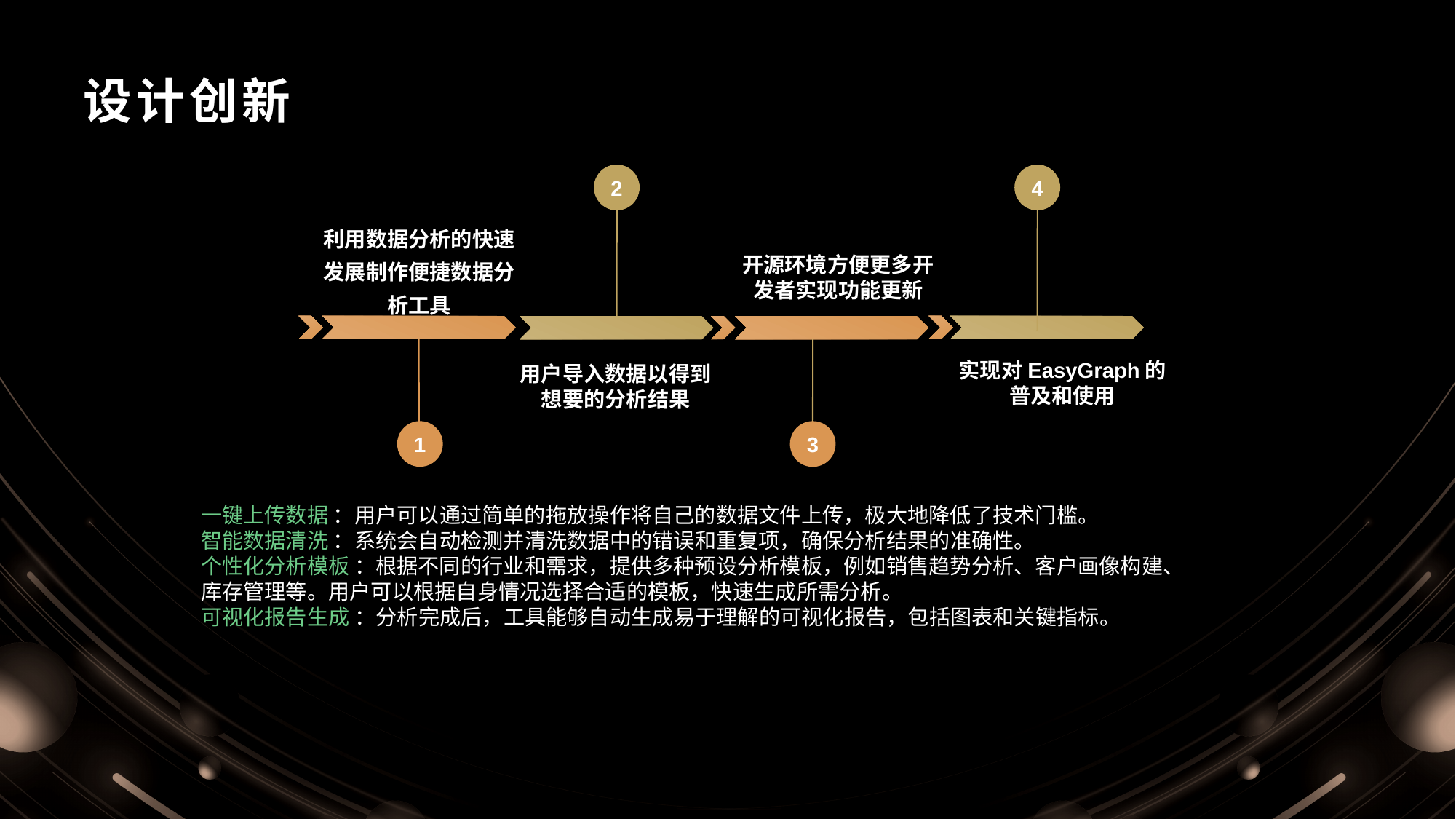

# 设计创新
2
4
利用数据分析的快速发展制作便捷数据分析工具
开源环境方便更多开发者实现功能更新

实现对EasyGraph的普及和使用
用户导入数据以得到想要的分析结果
1
3
一键上传数据 ：用户可以通过简单的拖放操作将自己的数据文件上传，极大地降低了技术门槛。
智能数据清洗 ：系统会自动检测并清洗数据中的错误和重复项，确保分析结果的准确性。
个性化分析模板 ：根据不同的行业和需求，提供多种预设分析模板，例如销售趋势分析、客户画像构建、库存管理等。用户可以根据自身情况选择合适的模板，快速生成所需分析。
可视化报告生成 ：分析完成后，工具能够自动生成易于理解的可视化报告，包括图表和关键指标。